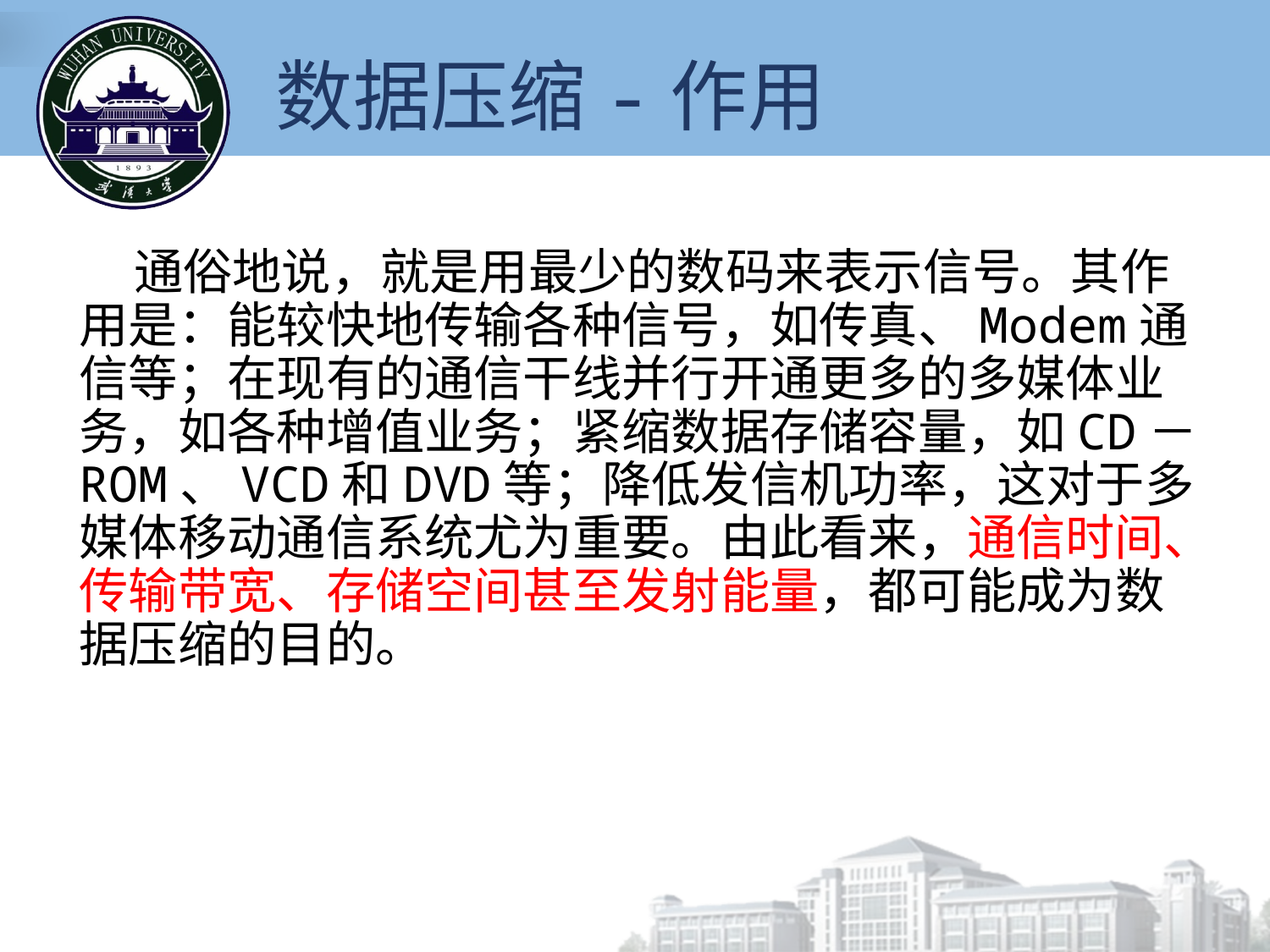

# 数据压缩-作用
        通俗地说，就是用最少的数码来表示信号。其作用是：能较快地传输各种信号，如传真、Modem通信等；在现有的通信干线并行开通更多的多媒体业务，如各种增值业务；紧缩数据存储容量，如CD－ROM、VCD和DVD等；降低发信机功率，这对于多媒体移动通信系统尤为重要。由此看来，通信时间、传输带宽、存储空间甚至发射能量，都可能成为数据压缩的目的。